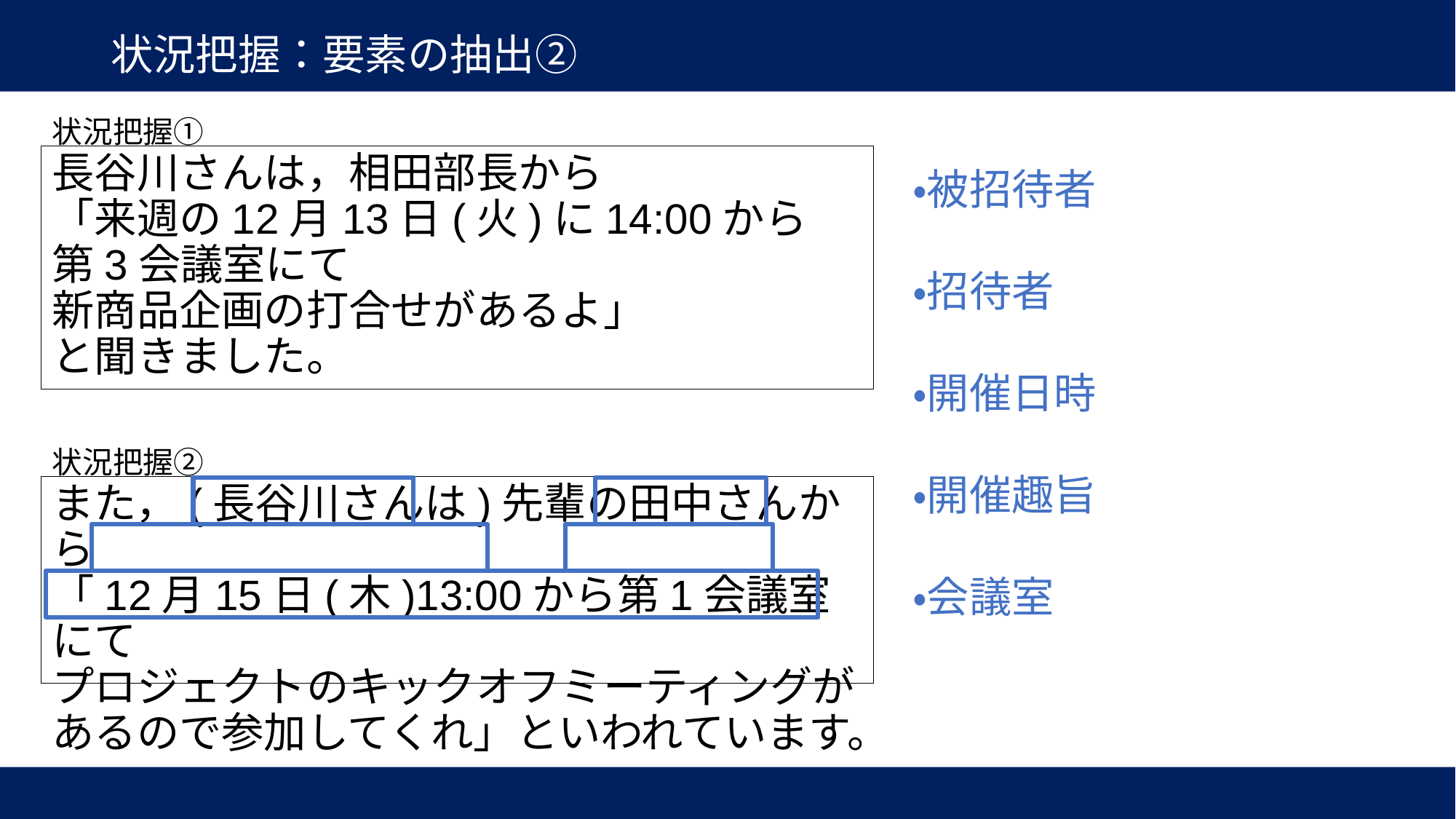

# 状況把握：要素の抽出②
状況把握①
長谷川さんは，相田部長から
「来週の12月13日(火)に14:00から
第3会議室にて
新商品企画の打合せがあるよ」
と聞きました。
・被招待者

・招待者

・開催日時

・開催趣旨

・会議室
状況把握②
また，(長谷川さんは)先輩の田中さんから
「12月15日(木)13:00から第1会議室にて
プロジェクトのキックオフミーティングがあるので参加してくれ」といわれています。